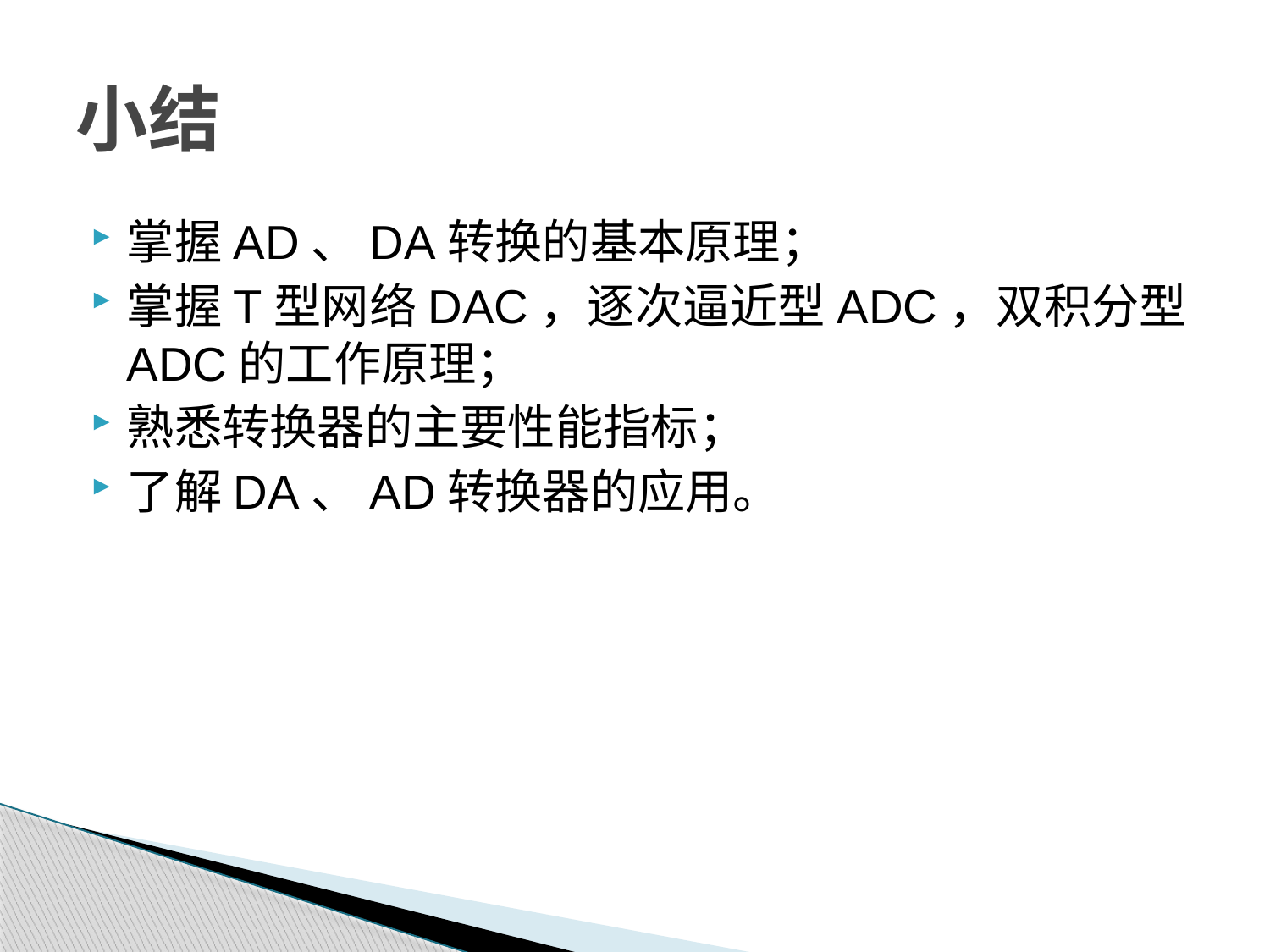

# 小结
掌握AD、DA转换的基本原理；
掌握T型网络DAC，逐次逼近型ADC，双积分型ADC的工作原理；
熟悉转换器的主要性能指标；
了解DA、AD转换器的应用。